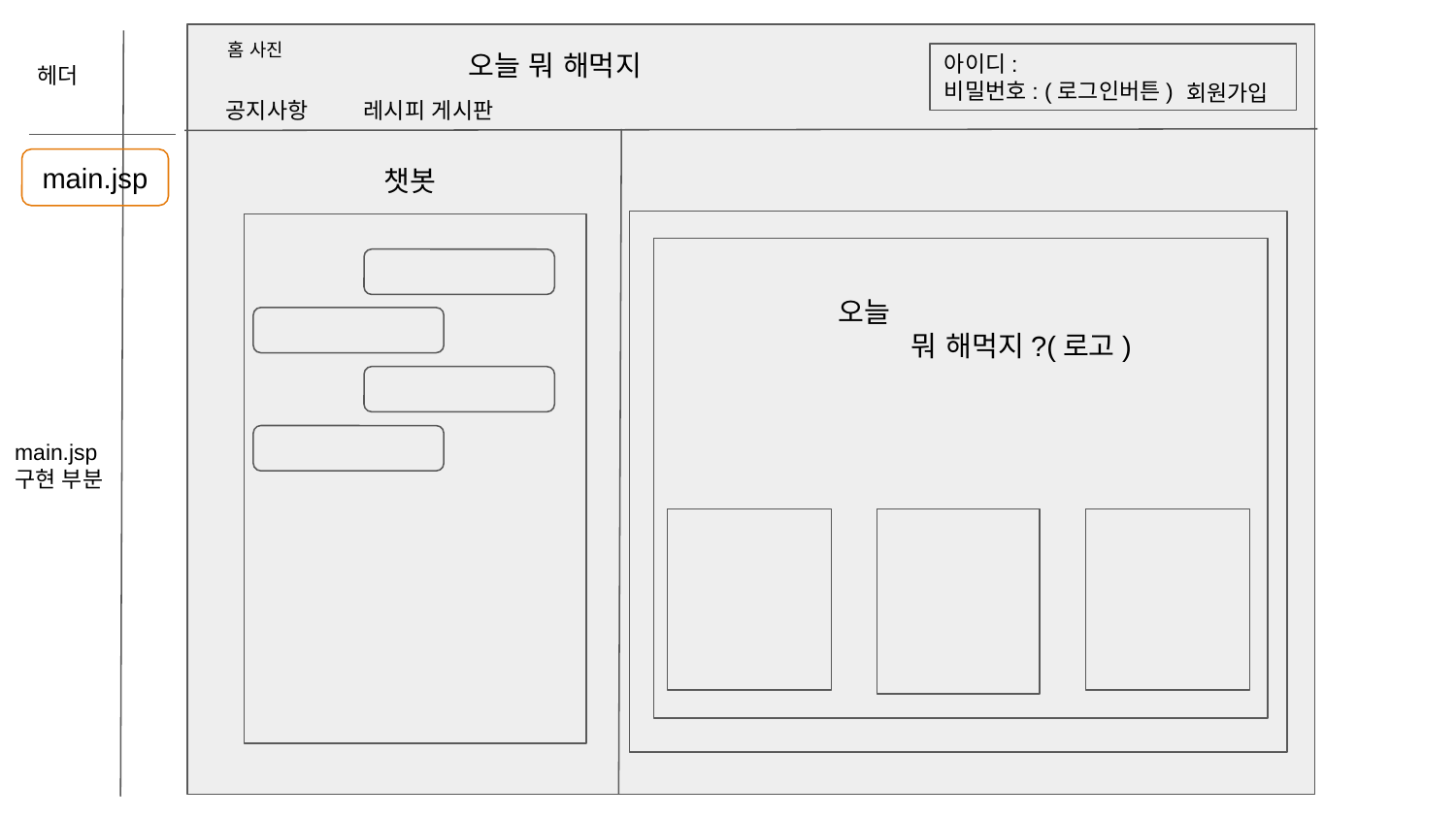

홈 사진
오늘 뭐 해먹지
아이디:
비밀번호: (로그인버튼)
헤더
회원가입
공지사항
레시피 게시판

main.jsp
챗봇

오늘
뭐 해먹지?(로고)

main.jsp 구현 부분